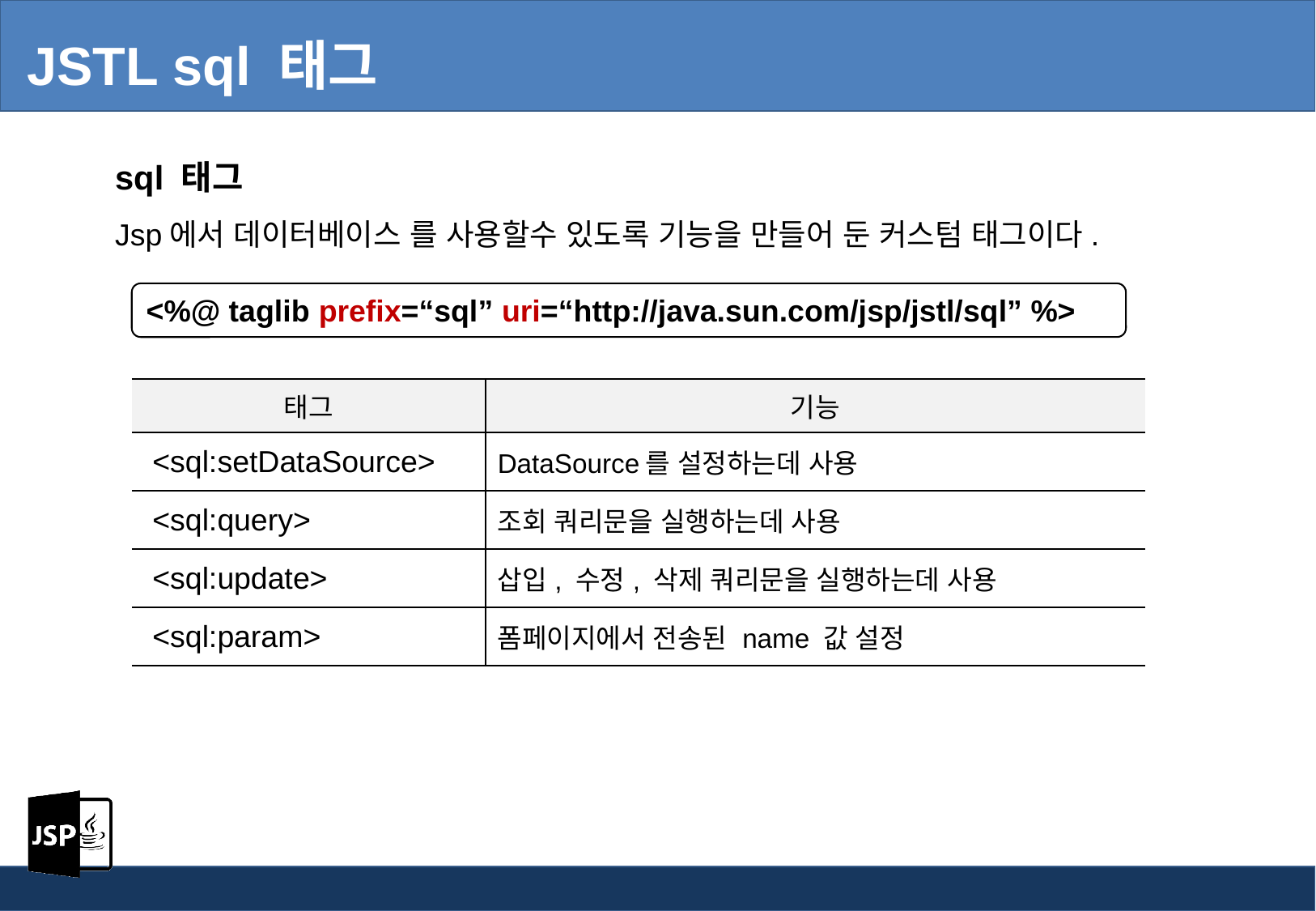

JSTL sql 태그
sql 태그
Jsp에서 데이터베이스 를 사용할수 있도록 기능을 만들어 둔 커스텀 태그이다.
<%@ taglib prefix=“sql” uri=“http://java.sun.com/jsp/jstl/sql” %>
| 태그 | 기능 |
| --- | --- |
| <sql:setDataSource> | DataSource를 설정하는데 사용 |
| <sql:query> | 조회 쿼리문을 실행하는데 사용 |
| <sql:update> | 삽입, 수정, 삭제 쿼리문을 실행하는데 사용 |
| <sql:param> | 폼페이지에서 전송된 name 값 설정 |